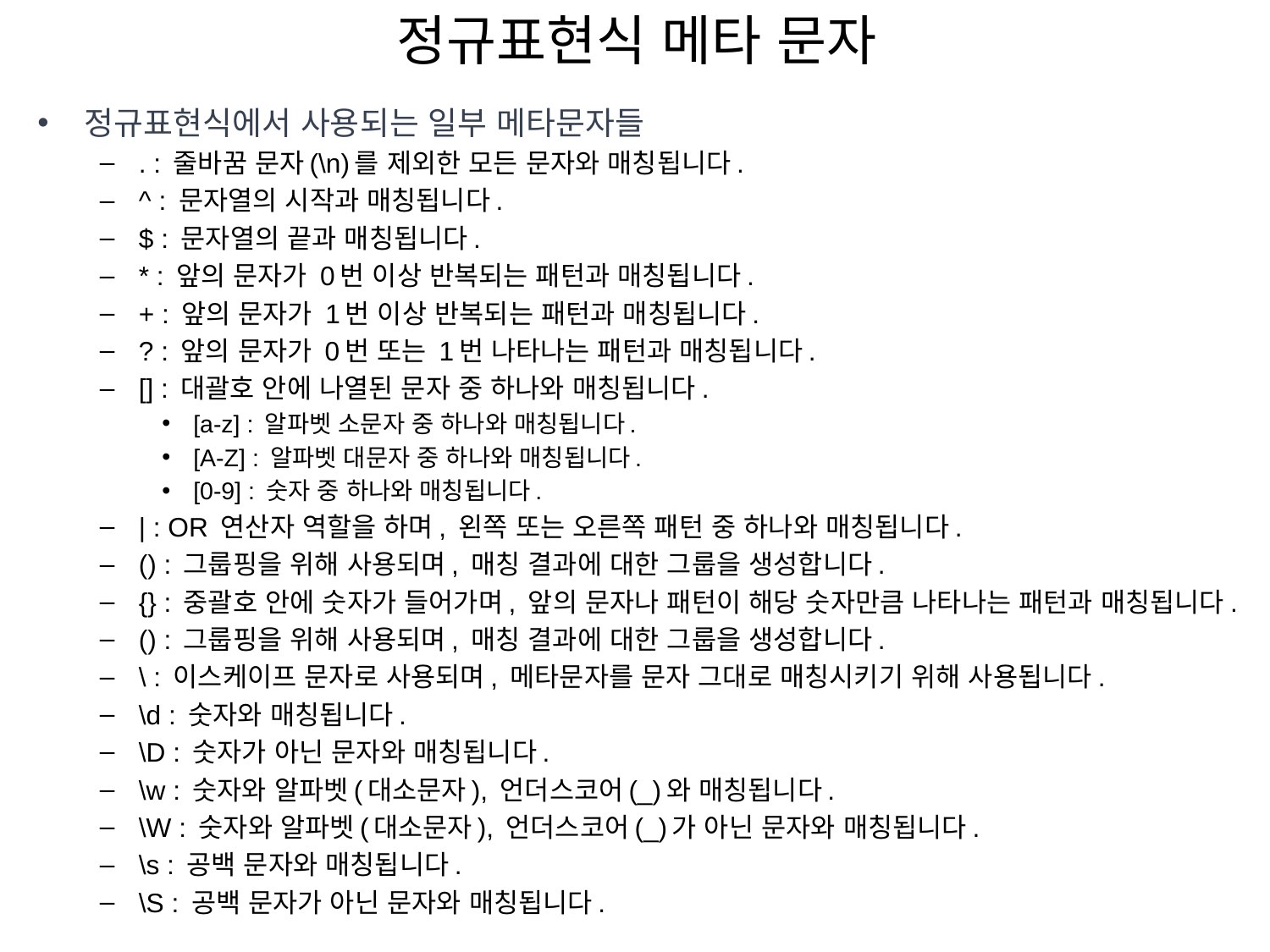

# 정규표현식 메타 문자
정규표현식에서 사용되는 일부 메타문자들
. : 줄바꿈 문자(\n)를 제외한 모든 문자와 매칭됩니다.
^ : 문자열의 시작과 매칭됩니다.
$ : 문자열의 끝과 매칭됩니다.
* : 앞의 문자가 0번 이상 반복되는 패턴과 매칭됩니다.
+ : 앞의 문자가 1번 이상 반복되는 패턴과 매칭됩니다.
? : 앞의 문자가 0번 또는 1번 나타나는 패턴과 매칭됩니다.
[] : 대괄호 안에 나열된 문자 중 하나와 매칭됩니다.
[a-z] : 알파벳 소문자 중 하나와 매칭됩니다.
[A-Z] : 알파벳 대문자 중 하나와 매칭됩니다.
[0-9] : 숫자 중 하나와 매칭됩니다.
| : OR 연산자 역할을 하며, 왼쪽 또는 오른쪽 패턴 중 하나와 매칭됩니다.
() : 그룹핑을 위해 사용되며, 매칭 결과에 대한 그룹을 생성합니다.
{} : 중괄호 안에 숫자가 들어가며, 앞의 문자나 패턴이 해당 숫자만큼 나타나는 패턴과 매칭됩니다.
() : 그룹핑을 위해 사용되며, 매칭 결과에 대한 그룹을 생성합니다.
\ : 이스케이프 문자로 사용되며, 메타문자를 문자 그대로 매칭시키기 위해 사용됩니다.
\d : 숫자와 매칭됩니다.
\D : 숫자가 아닌 문자와 매칭됩니다.
\w : 숫자와 알파벳(대소문자), 언더스코어(_)와 매칭됩니다.
\W : 숫자와 알파벳(대소문자), 언더스코어(_)가 아닌 문자와 매칭됩니다.
\s : 공백 문자와 매칭됩니다.
\S : 공백 문자가 아닌 문자와 매칭됩니다.